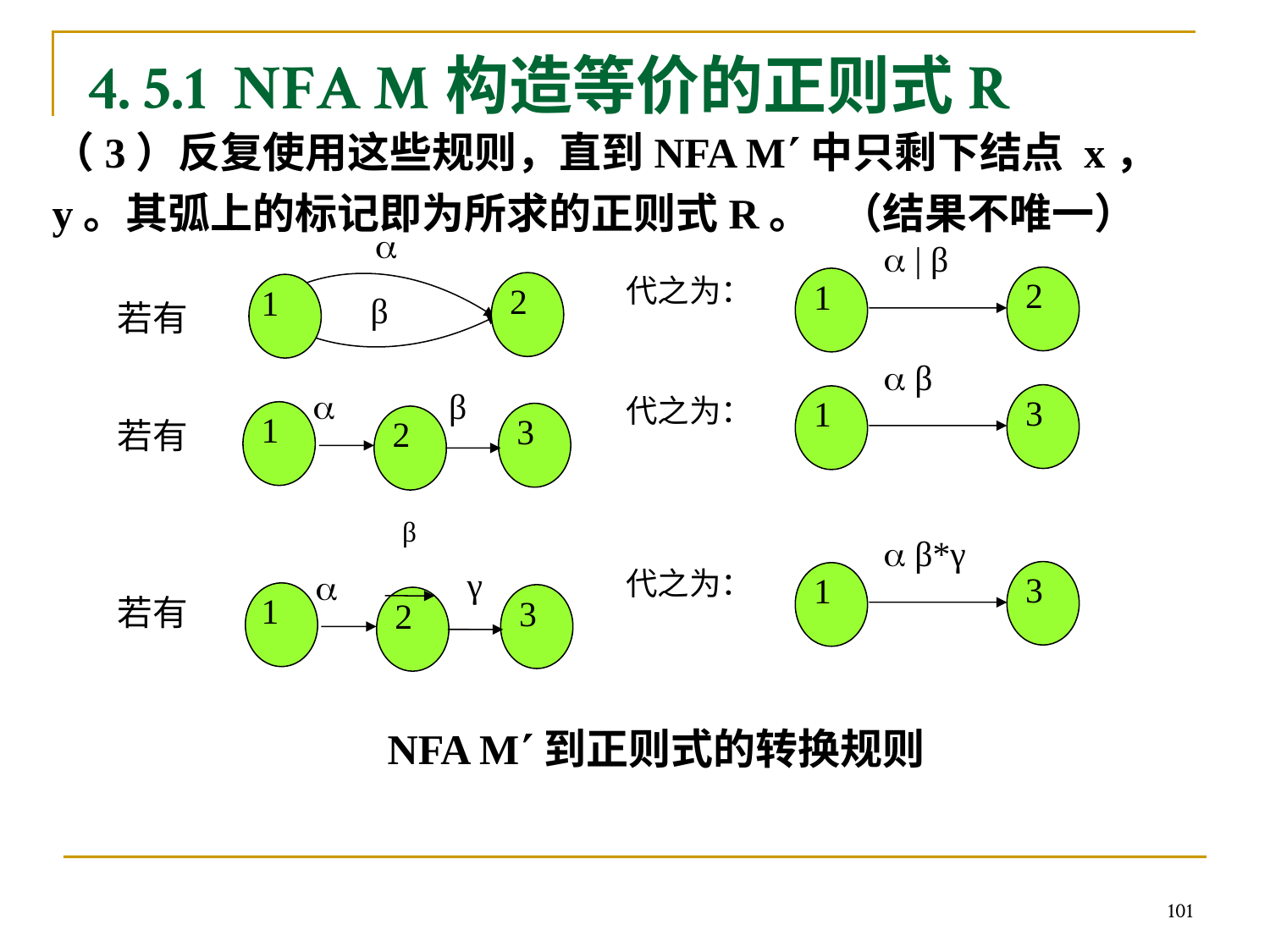

# 4. 5.1  NFA M构造等价的正则式R
（3）反复使用这些规则，直到NFA M′中只剩下结点 x，y。其弧上的标记即为所求的正则式R。   （结果不唯一）

α
α | β

代之为：

2

1

2

1

β
若有

α β
α
β
代之为：

3

1

1

3

2

若有

β
α β*γ
γ
代之为：
α

3

1

1

若有

3

2

NFA M′到正则式的转换规则
101